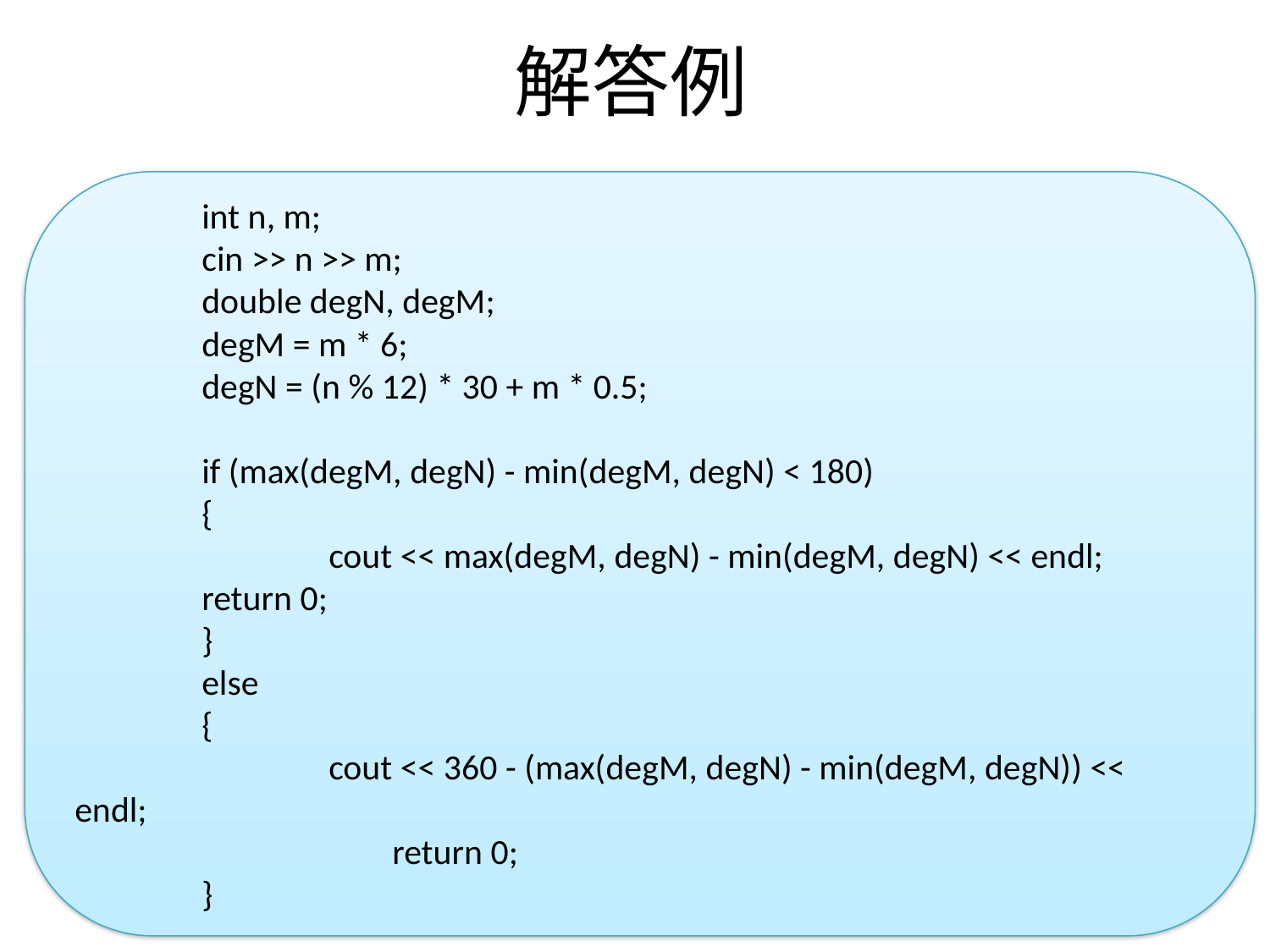

# 解答例
	int n, m;
	cin >> n >> m;
	double degN, degM;
	degM = m * 6;
	degN = (n % 12) * 30 + m * 0.5;

	if (max(degM, degN) - min(degM, degN) < 180)
	{
		cout << max(degM, degN) - min(degM, degN) << endl;
	return 0;
	}
	else
	{
		cout << 360 - (max(degM, degN) - min(degM, degN)) << endl;
		return 0;
	}